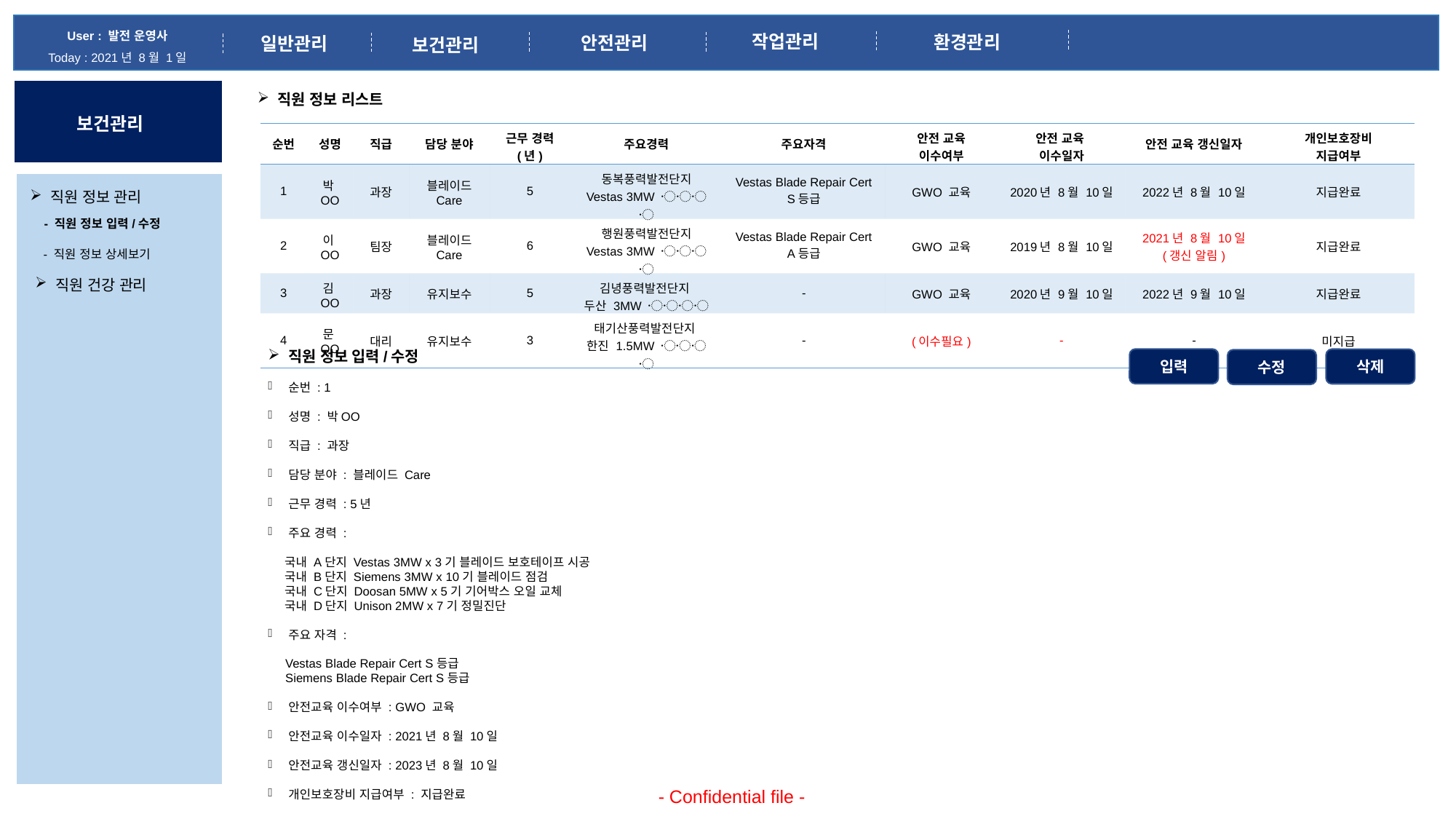

User : 발전 운영사
Today : 2021년 8월 1일
작업관리
환경관리
안전관리
일반관리
보건관리

직원 정보 리스트
보건관리
| 순번 | 성명 | 직급 | 담당 분야 | 근무 경력 (년) | 주요경력 | 주요자격 | 안전 교육 이수여부 | 안전 교육 이수일자 | 안전 교육 갱신일자 | 개인보호장비 지급여부 |
| --- | --- | --- | --- | --- | --- | --- | --- | --- | --- | --- |
| 1 | 박OO | 과장 | 블레이드 Care | 5 | 동복풍력발전단지 Vestas 3MW 〮〮〮〮 | Vestas Blade Repair Cert S등급 | GWO 교육 | 2020년 8월 10일 | 2022년 8월 10일 | 지급완료 |
| 2 | 이OO | 팀장 | 블레이드 Care | 6 | 행원풍력발전단지 Vestas 3MW 〮〮〮〮 | Vestas Blade Repair Cert A등급 | GWO 교육 | 2019년 8월 10일 | 2021년 8월 10일 (갱신 알림) | 지급완료 |
| 3 | 김OO | 과장 | 유지보수 | 5 | 김녕풍력발전단지 두산 3MW 〮〮〮〮 | - | GWO 교육 | 2020년 9월 10일 | 2022년 9월 10일 | 지급완료 |
| 4 | 문OO | 대리 | 유지보수 | 3 | 태기산풍력발전단지 한진 1.5MW 〮〮〮〮 | - | (이수필요) | - | - | 미지급 |

직원 정보 관리
- 직원 정보 입력/수정
- 직원 정보 상세보기
직원 건강 관리
직원 정보 입력/수정

순번 : 1

성명 : 박OO

직급 : 과장

담당 분야 : 블레이드 Care

근무 경력 : 5년

주요 경력 :

    국내 A단지 Vestas 3MW x 3기 블레이드 보호테이프 시공
    국내 B단지 Siemens 3MW x 10기 블레이드 점검
    국내 C단지 Doosan 5MW x 5기 기어박스 오일 교체
    국내 D단지 Unison 2MW x 7기 정밀진단

주요 자격 :

     Vestas Blade Repair Cert S등급
     Siemens Blade Repair Cert S등급

안전교육 이수여부 : GWO 교육

안전교육 이수일자 : 2021년 8월 10일

안전교육 갱신일자 : 2023년 8월 10일

개인보호장비 지급여부 : 지급완료
입력
삭제
수정
- Confidential file -